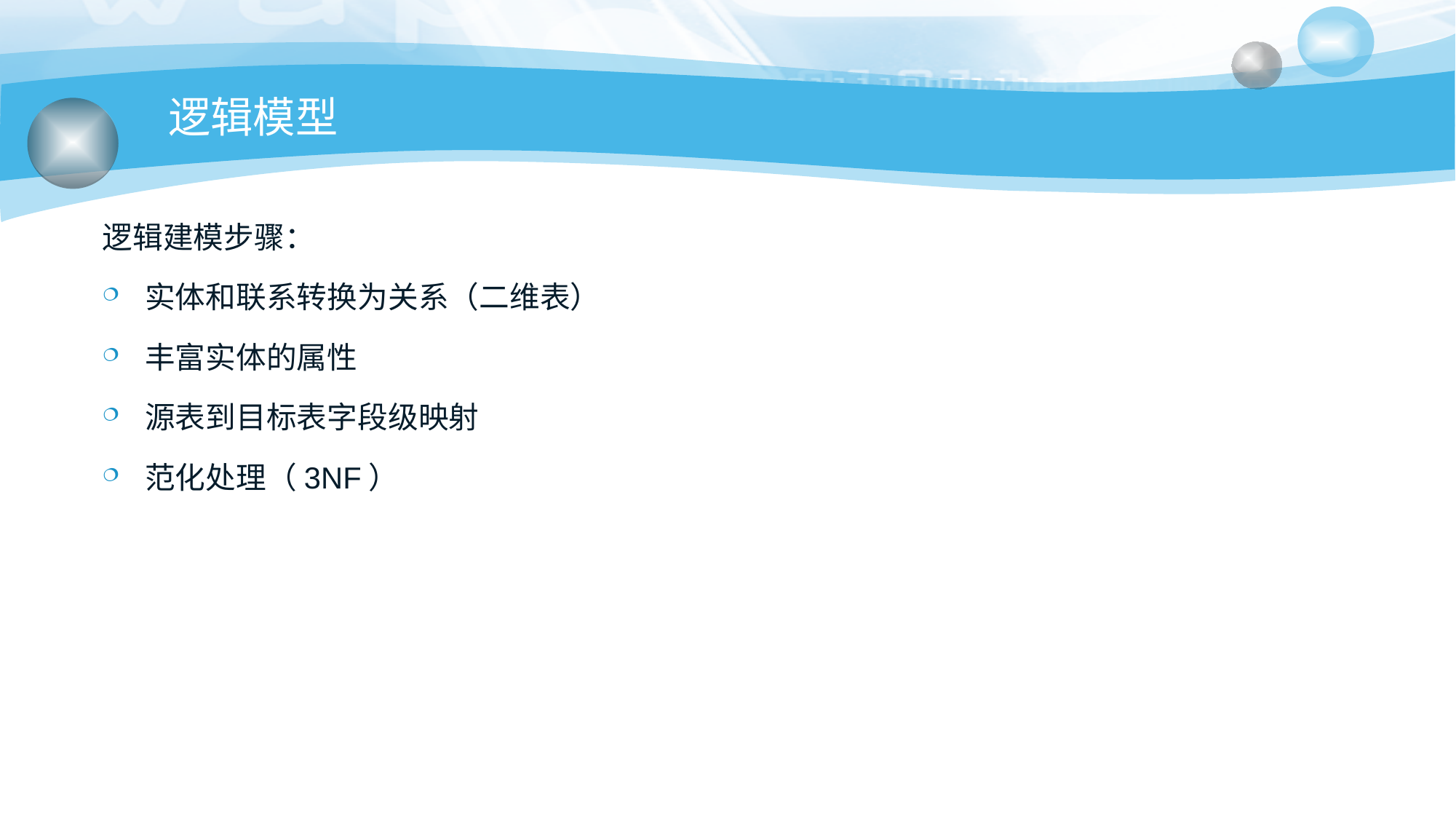

# 逻辑模型
逻辑建模步骤：
实体和联系转换为关系（二维表）
丰富实体的属性
源表到目标表字段级映射
范化处理（3NF）